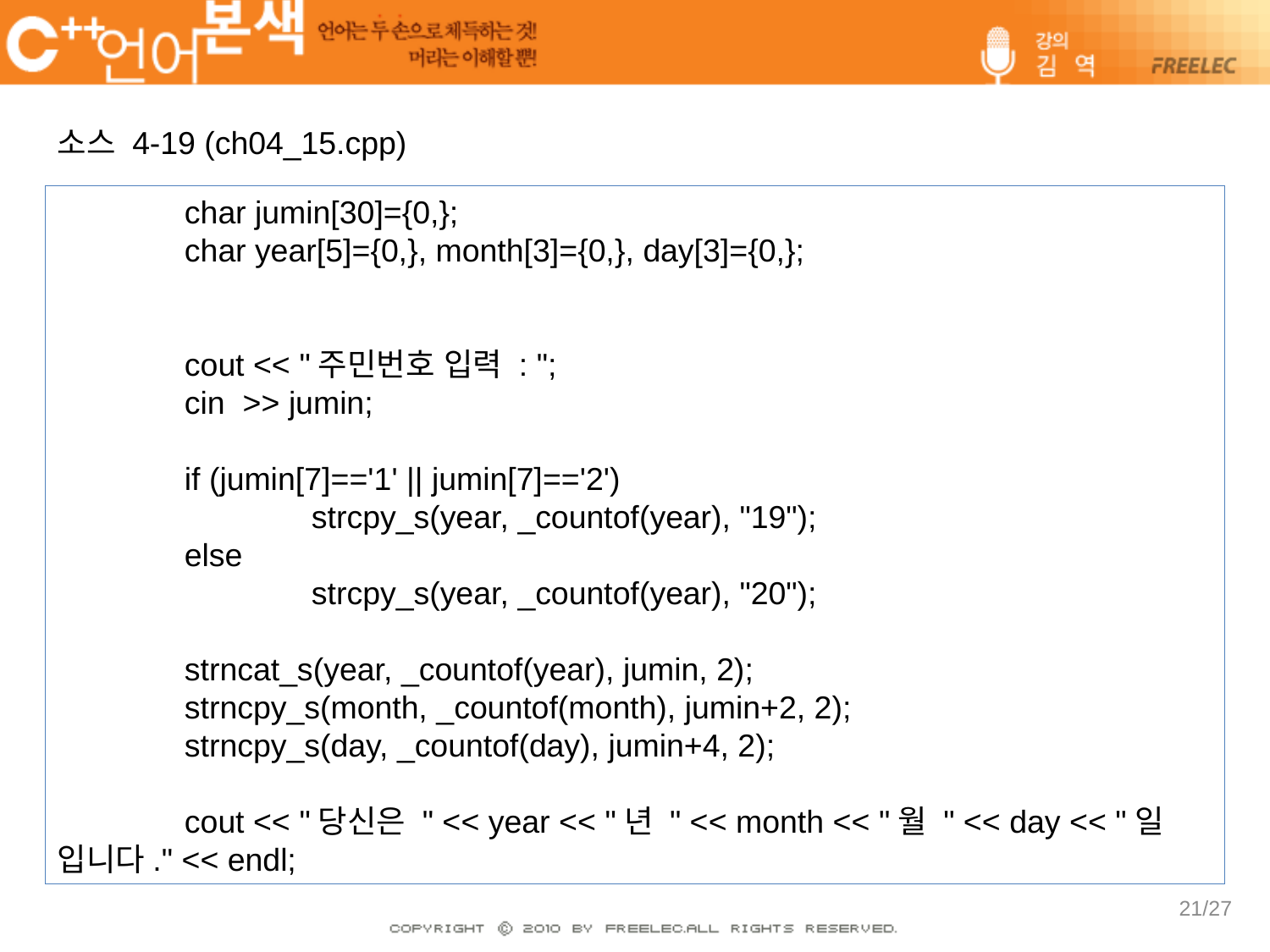

소스 4-19 (ch04_15.cpp)
	char jumin[30]={0,};
	char year[5]={0,}, month[3]={0,}, day[3]={0,};

	cout << "주민번호 입력 : ";
	cin  >> jumin;

	if (jumin[7]=='1' || jumin[7]=='2')
		strcpy_s(year, _countof(year), "19");
	else
		strcpy_s(year, _countof(year), "20");

	strncat_s(year, _countof(year), jumin, 2);
	strncpy_s(month, _countof(month), jumin+2, 2);
	strncpy_s(day, _countof(day), jumin+4, 2);

	cout << "당신은 " << year << "년 " << month << "월 " << day << "일 입니다." << endl;
21/27